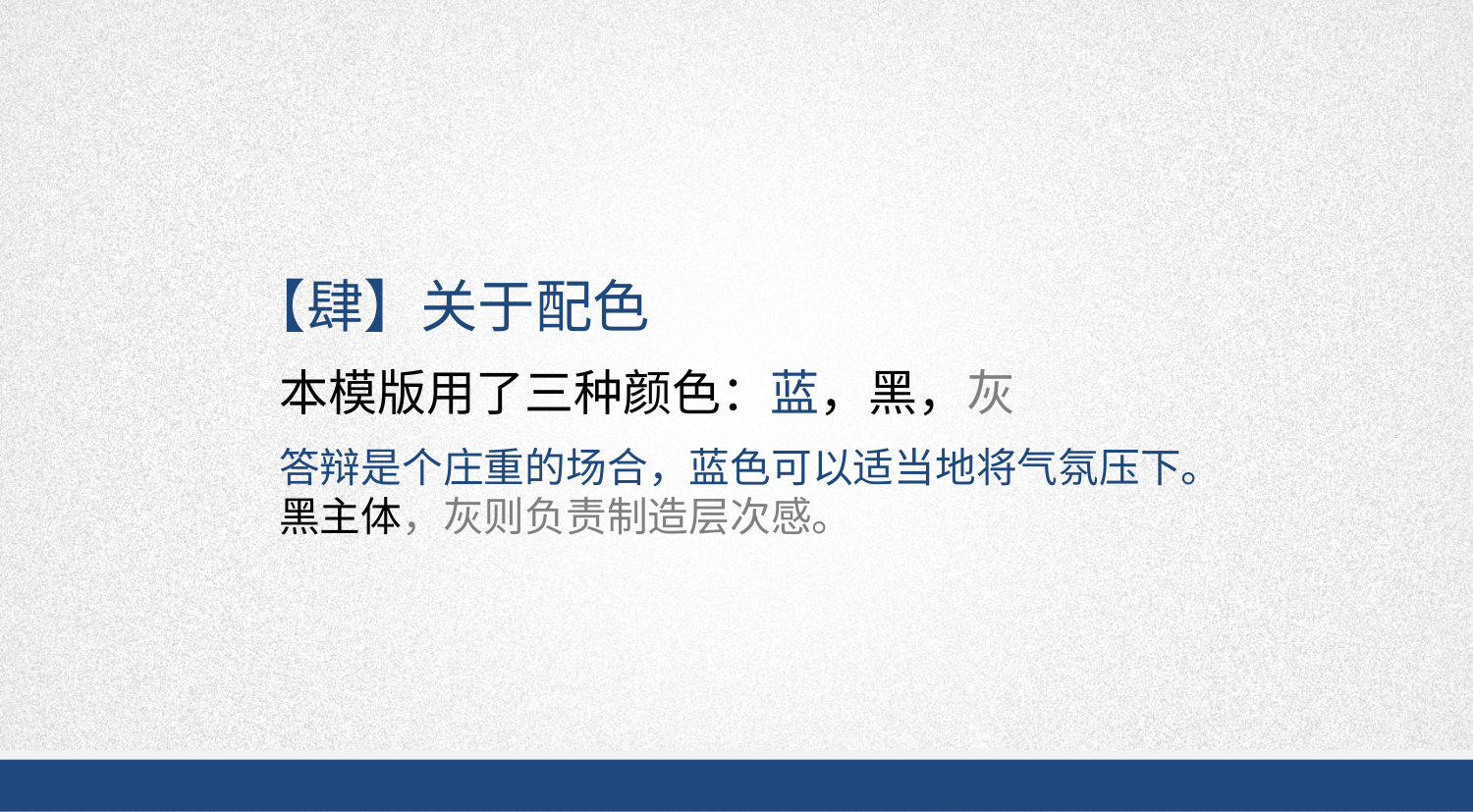

【肆】关于配色
本模版用了三种颜色：蓝，黑，灰
答辩是个庄重的场合，蓝色可以适当地将气氛压下。
黑主体，灰则负责制造层次感。